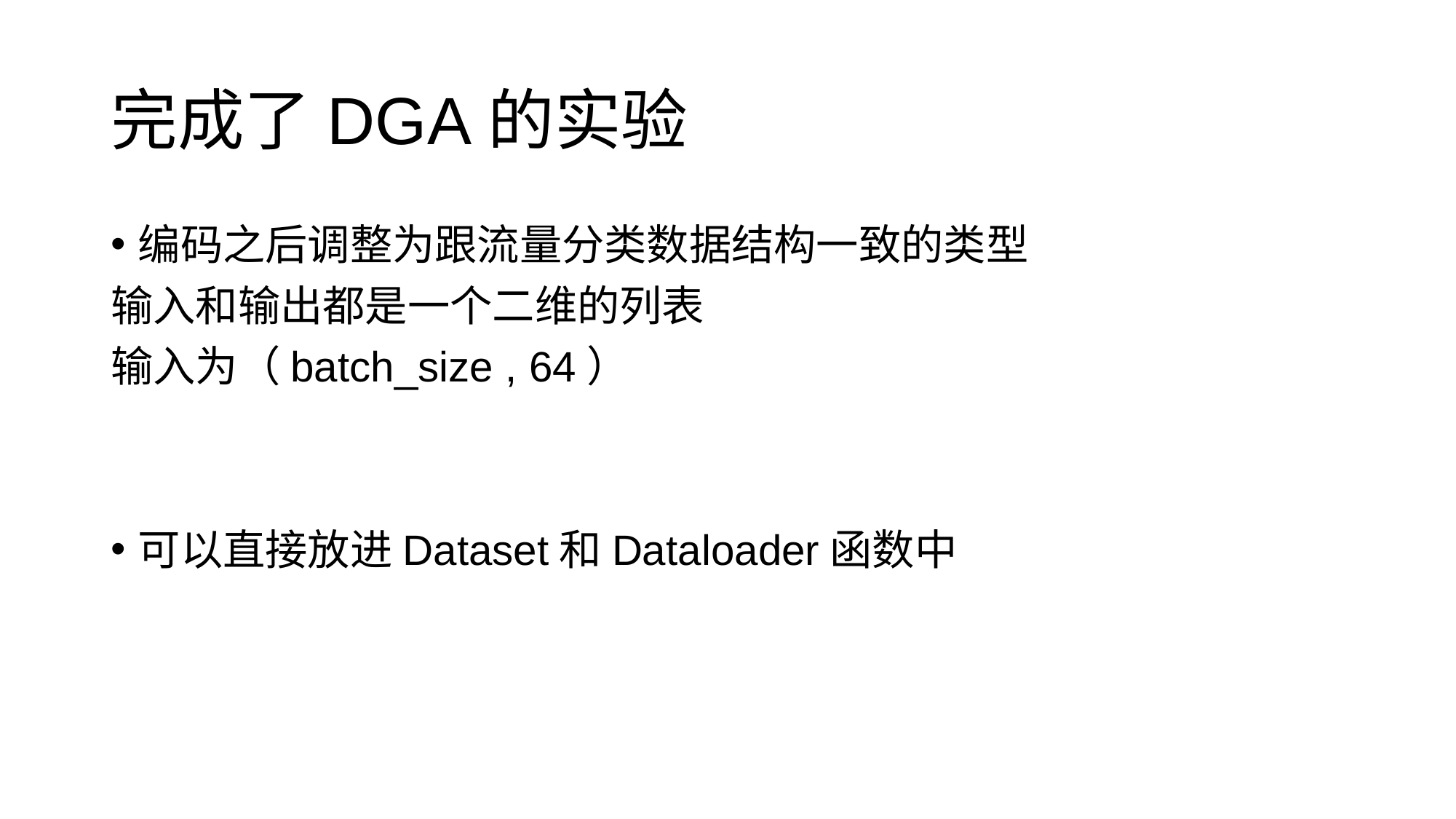

# 完成了DGA的实验
编码之后调整为跟流量分类数据结构一致的类型
输入和输出都是一个二维的列表
输入为（batch_size , 64）

可以直接放进Dataset和Dataloader函数中